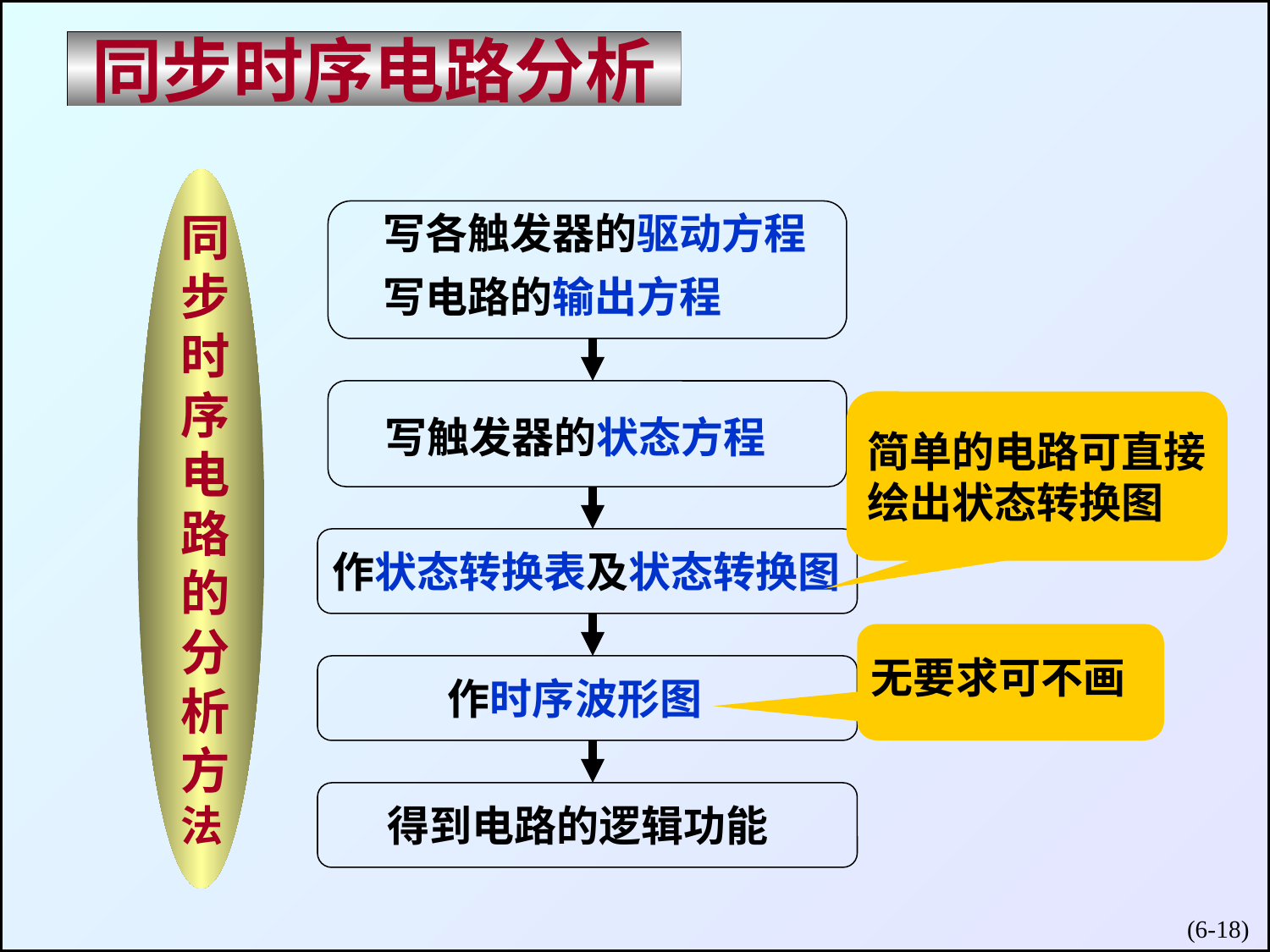

同步时序电路分析

同
步
时
序
电
路
的
分
析
方
法

写各触发器的驱动方程
写电路的输出方程

写触发器的状态方程
简单的电路可直接
绘出状态转换图

作状态转换表及状态转换图

无要求可不画

作时序波形图

得到电路的逻辑功能
(6-18)